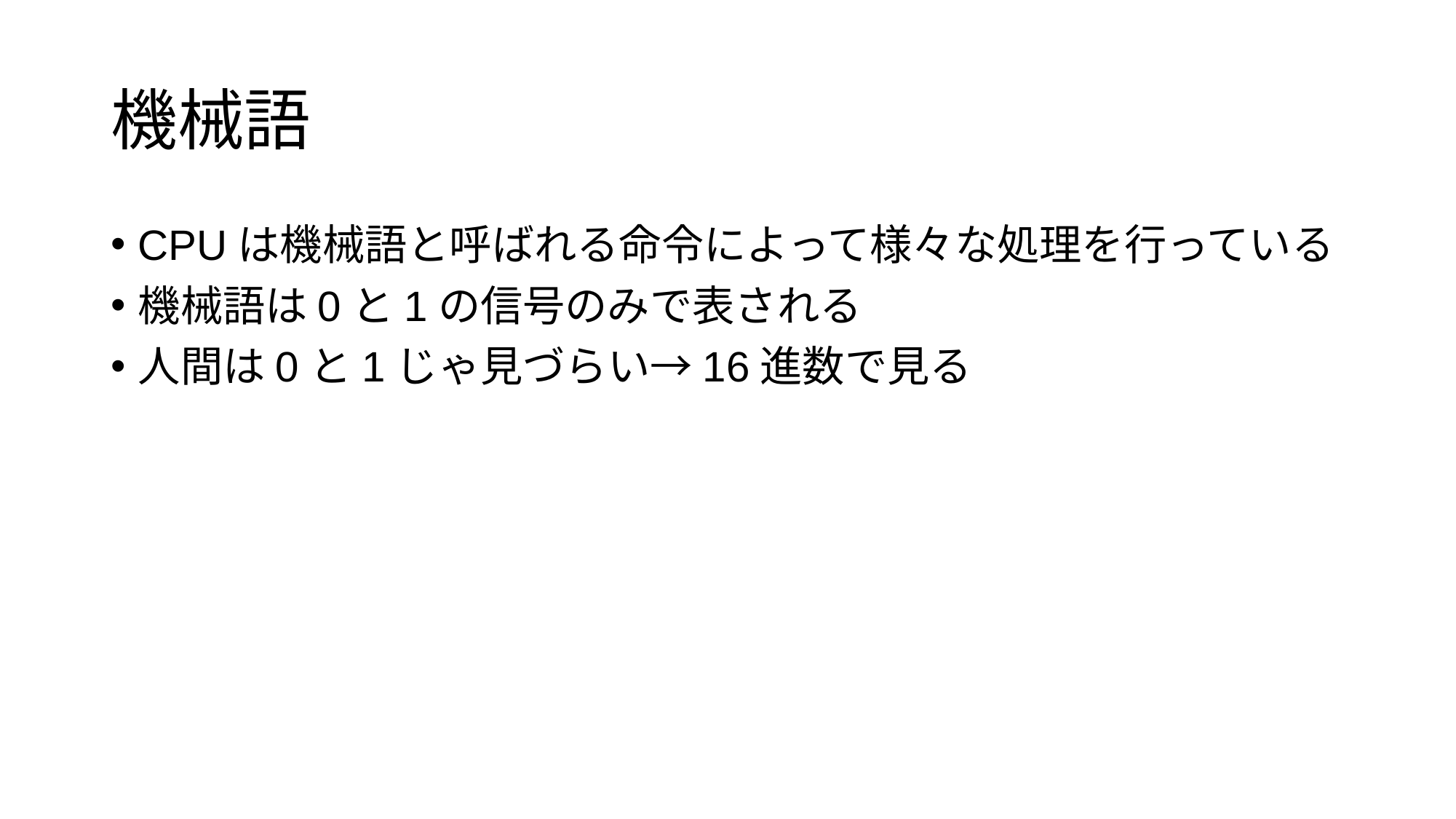

# 機械語
CPUは機械語と呼ばれる命令によって様々な処理を行っている
機械語は0と1の信号のみで表される
人間は0と1じゃ見づらい→16進数で見る